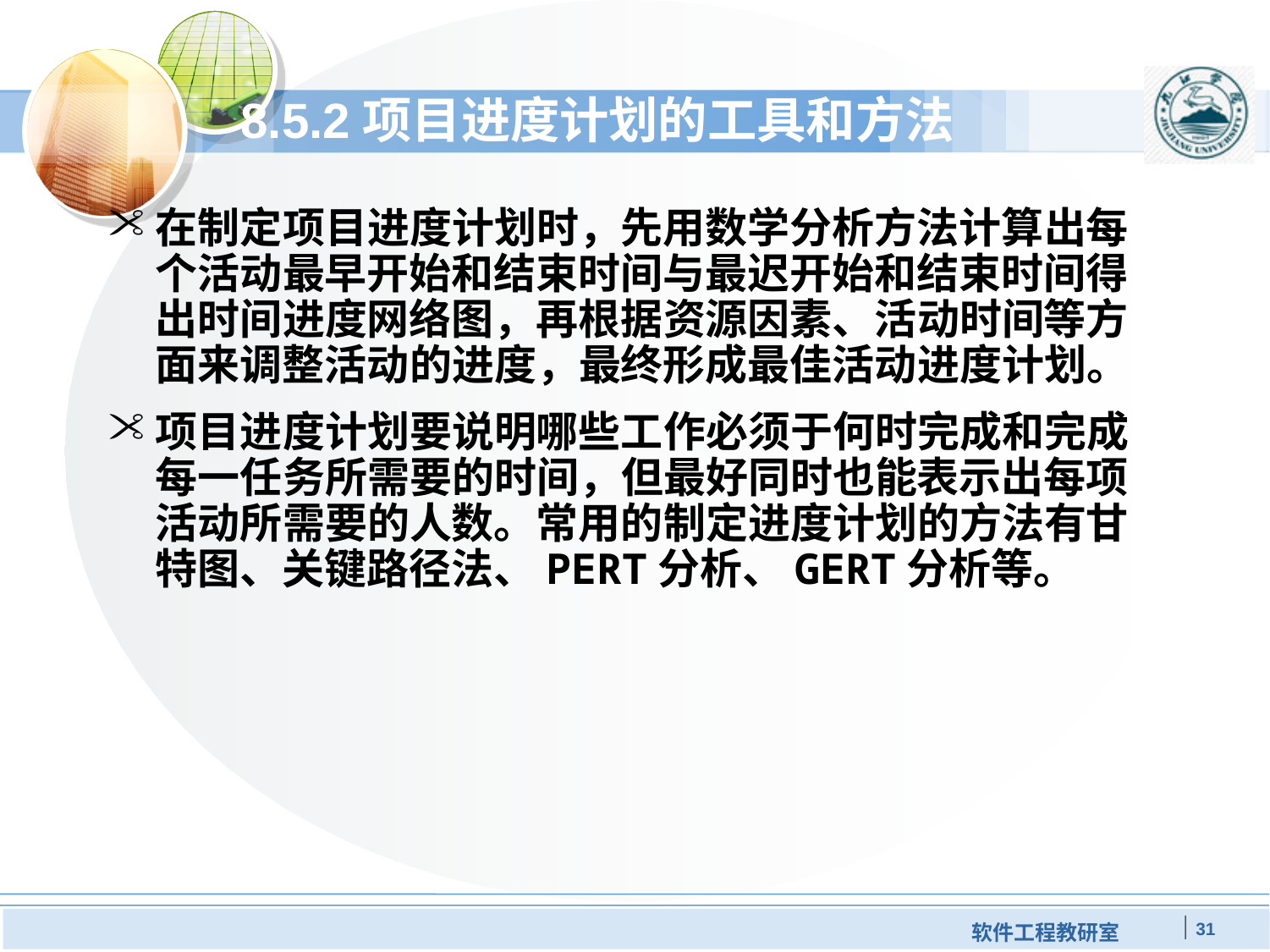

# 8.5.2项目进度计划的工具和方法
在制定项目进度计划时，先用数学分析方法计算出每个活动最早开始和结束时间与最迟开始和结束时间得出时间进度网络图，再根据资源因素、活动时间等方面来调整活动的进度，最终形成最佳活动进度计划。
项目进度计划要说明哪些工作必须于何时完成和完成每一任务所需要的时间，但最好同时也能表示出每项活动所需要的人数。常用的制定进度计划的方法有甘特图、关键路径法、PERT分析、GERT分析等。